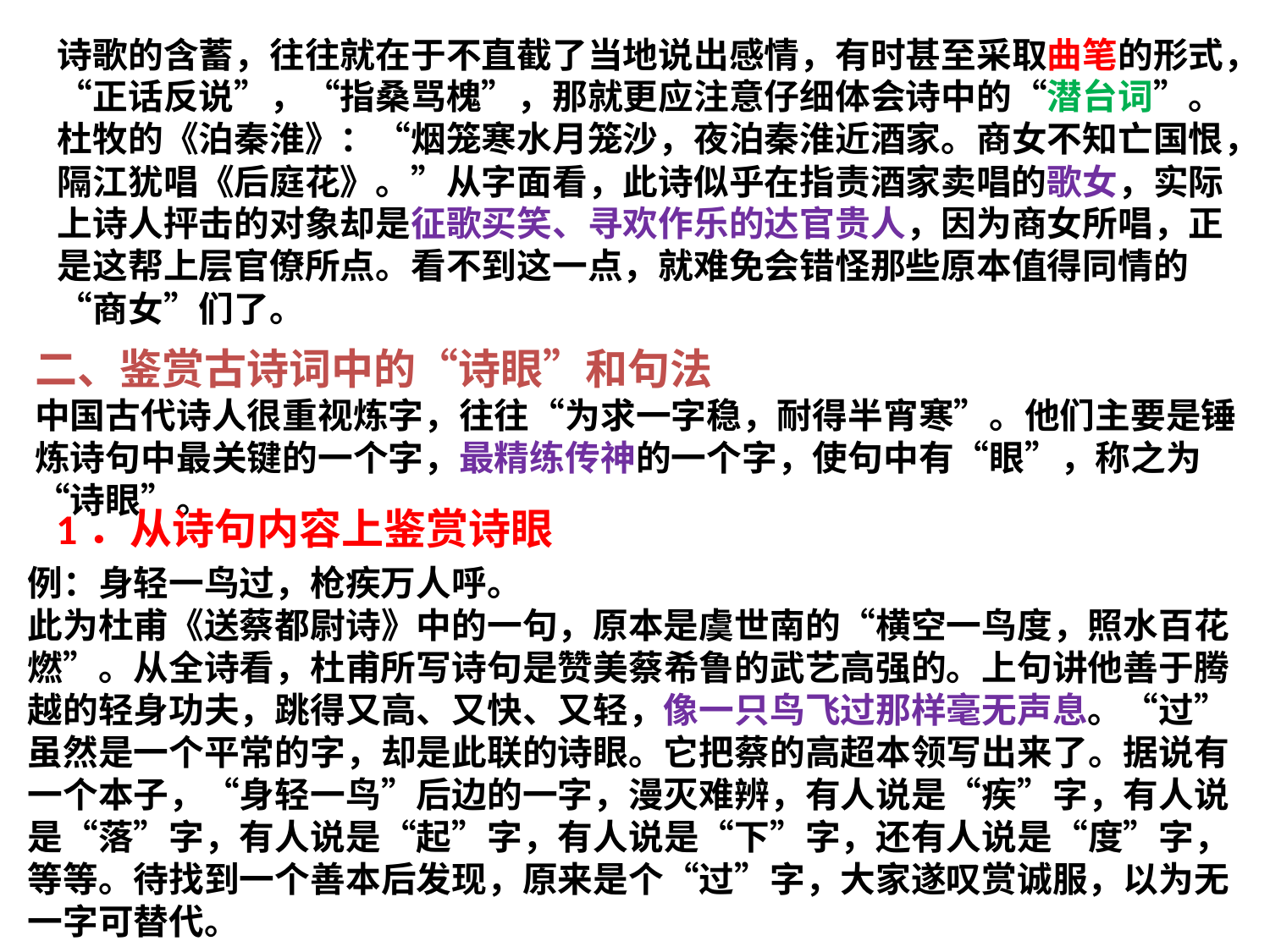

诗歌的含蓄，往往就在于不直截了当地说出感情，有时甚至采取曲笔的形式，“正话反说”，“指桑骂槐”，那就更应注意仔细体会诗中的“潜台词”。杜牧的《泊秦淮》：“烟笼寒水月笼沙，夜泊秦淮近酒家。商女不知亡国恨，隔江犹唱《后庭花》。”从字面看，此诗似乎在指责酒家卖唱的歌女，实际上诗人抨击的对象却是征歌买笑、寻欢作乐的达官贵人，因为商女所唱，正是这帮上层官僚所点。看不到这一点，就难免会错怪那些原本值得同情的“商女”们了。

二、鉴赏古诗词中的“诗眼”和句法
中国古代诗人很重视炼字，往往“为求一字稳，耐得半宵寒”。他们主要是锤炼诗句中最关键的一个字，最精练传神的一个字，使句中有“眼”，称之为“诗眼”。
1．从诗句内容上鉴赏诗眼
例：身轻一鸟过，枪疾万人呼。
此为杜甫《送蔡都尉诗》中的一句，原本是虞世南的“横空一鸟度，照水百花燃”。从全诗看，杜甫所写诗句是赞美蔡希鲁的武艺高强的。上句讲他善于腾越的轻身功夫，跳得又高、又快、又轻，像一只鸟飞过那样毫无声息。“过”虽然是一个平常的字，却是此联的诗眼。它把蔡的高超本领写出来了。据说有一个本子，“身轻一鸟”后边的一字，漫灭难辨，有人说是“疾”字，有人说是“落”字，有人说是“起”字，有人说是“下”字，还有人说是“度”字，等等。待找到一个善本后发现，原来是个“过”字，大家遂叹赏诚服，以为无一字可替代。